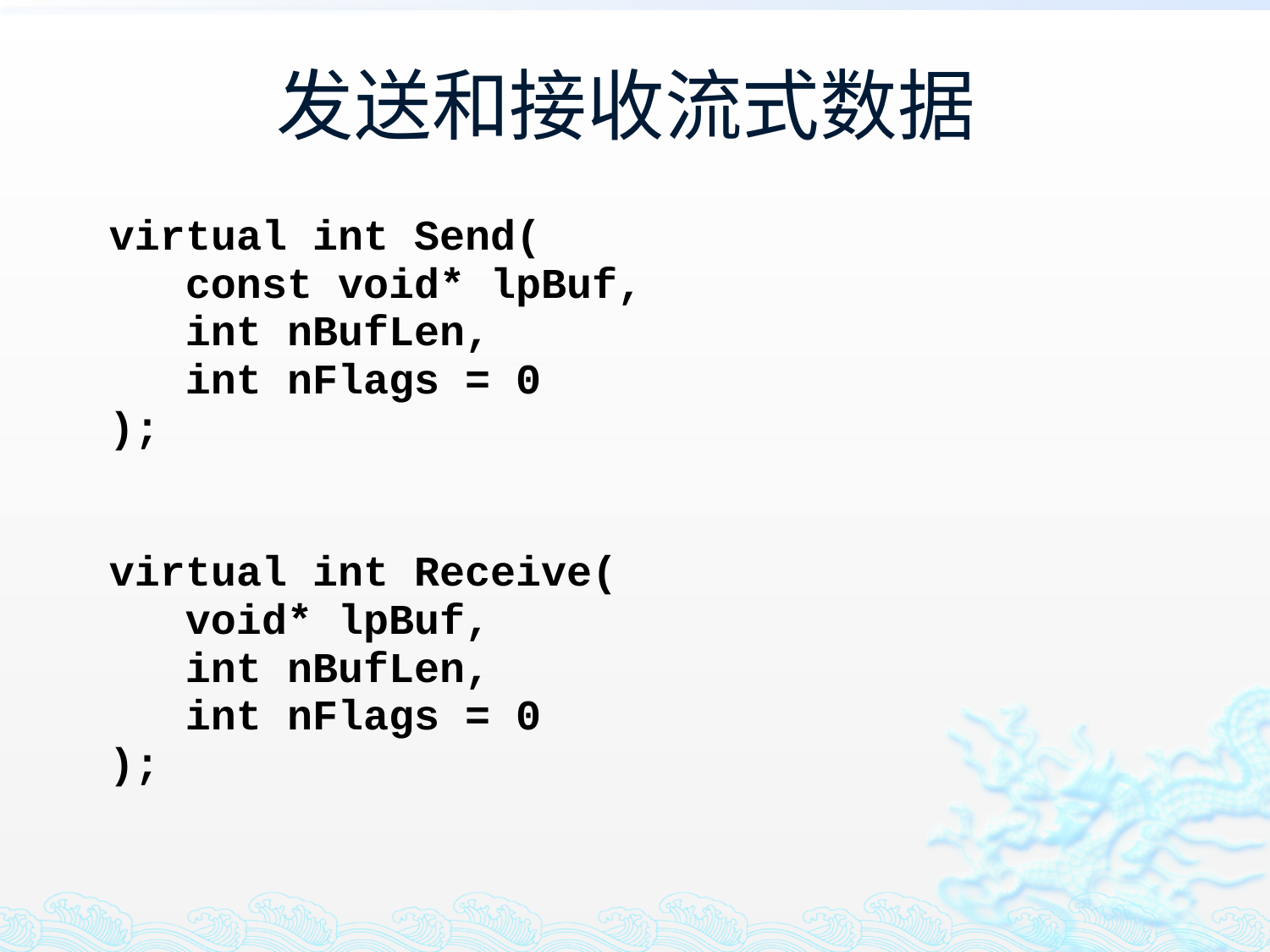

# 发送和接收流式数据
| virtual int Send( const void\* lpBuf, int nBufLen, int nFlags = 0 ); virtual int Receive( void\* lpBuf, int nBufLen, int nFlags = 0 ); |
| --- |